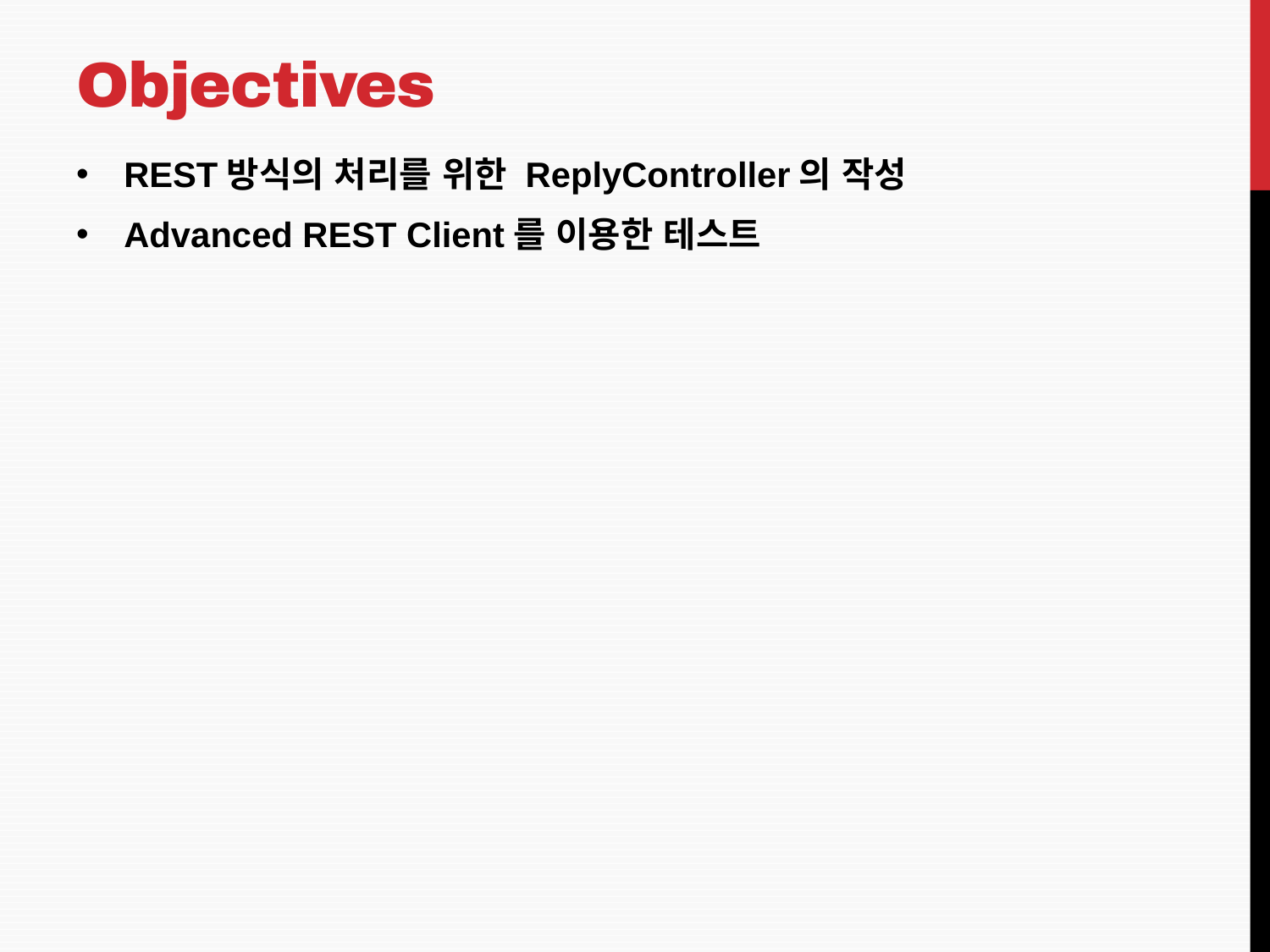

# Objectives
REST방식의 처리를 위한 ReplyController의 작성
Advanced REST Client를 이용한 테스트